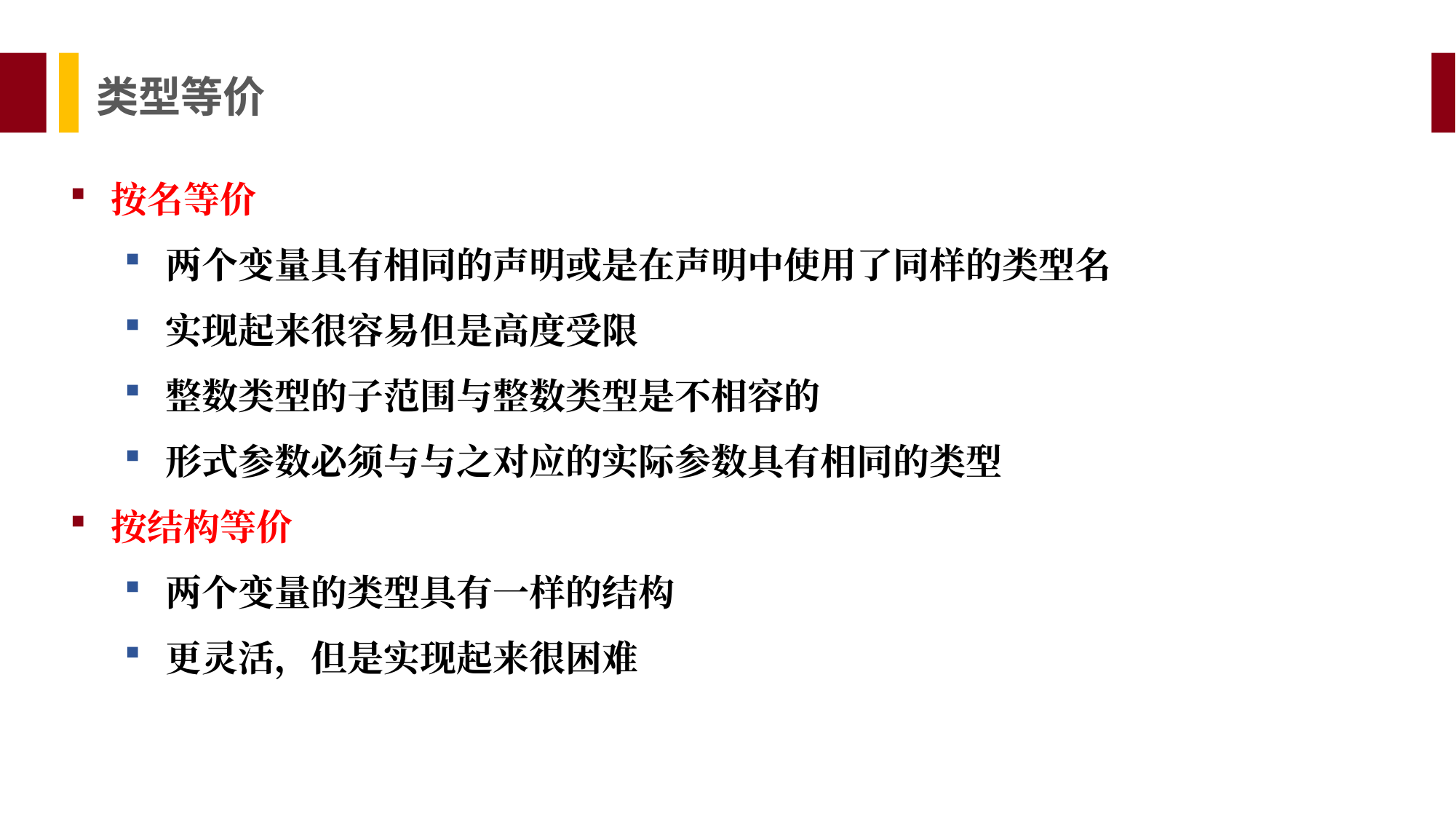

类型等价
按名等价
两个变量具有相同的声明或是在声明中使用了同样的类型名
实现起来很容易但是高度受限
整数类型的子范围与整数类型是不相容的
形式参数必须与与之对应的实际参数具有相同的类型
按结构等价
两个变量的类型具有一样的结构
更灵活，但是实现起来很困难